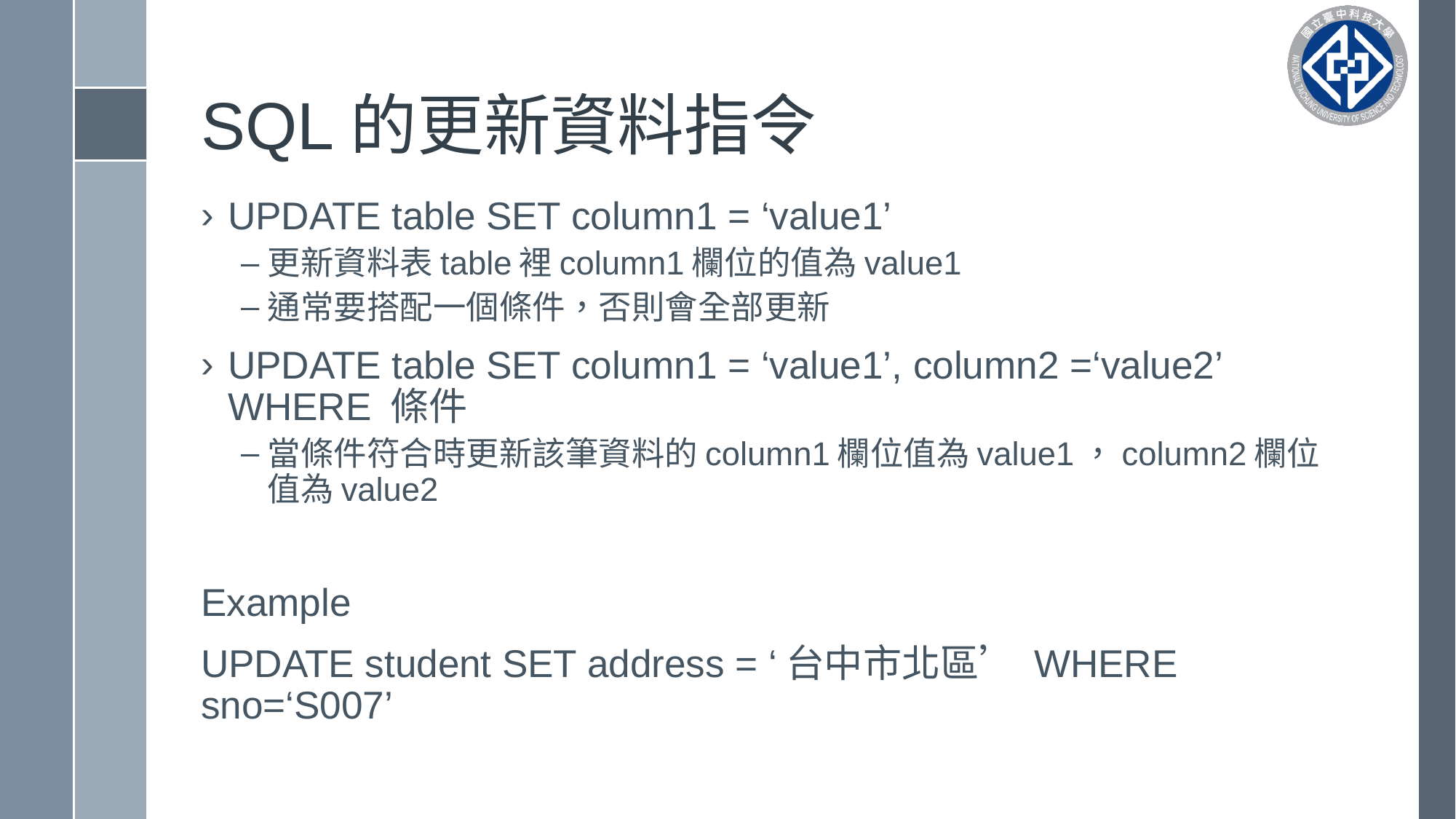

# SQL的更新資料指令
UPDATE table SET column1 = ‘value1’
更新資料表table裡column1欄位的值為value1
通常要搭配一個條件，否則會全部更新
UPDATE table SET column1 = ‘value1’, column2 =‘value2’ WHERE 條件
當條件符合時更新該筆資料的column1欄位值為value1，column2欄位值為value2

Example
UPDATE student SET address = ‘台中市北區’ WHERE sno=‘S007’